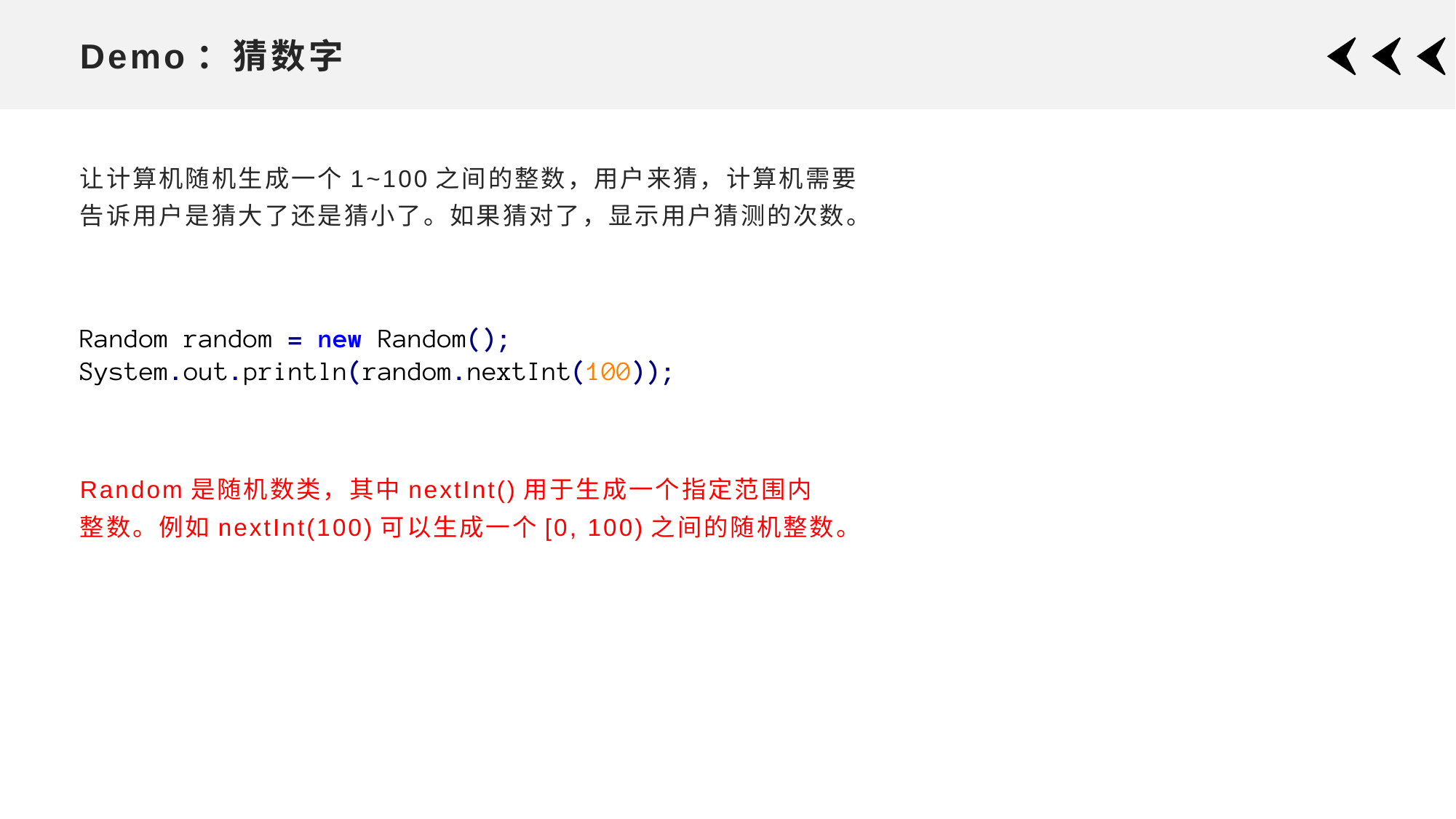

# Demo：猜数字
让计算机随机生成一个1~100之间的整数，用户来猜，计算机需要告诉用户是猜大了还是猜小了。如果猜对了，显示用户猜测的次数。
Random random = new Random();
System.out.println(random.nextInt(100));
Random是随机数类，其中nextInt()用于生成一个指定范围内整数。例如nextInt(100)可以生成一个[0, 100)之间的随机整数。